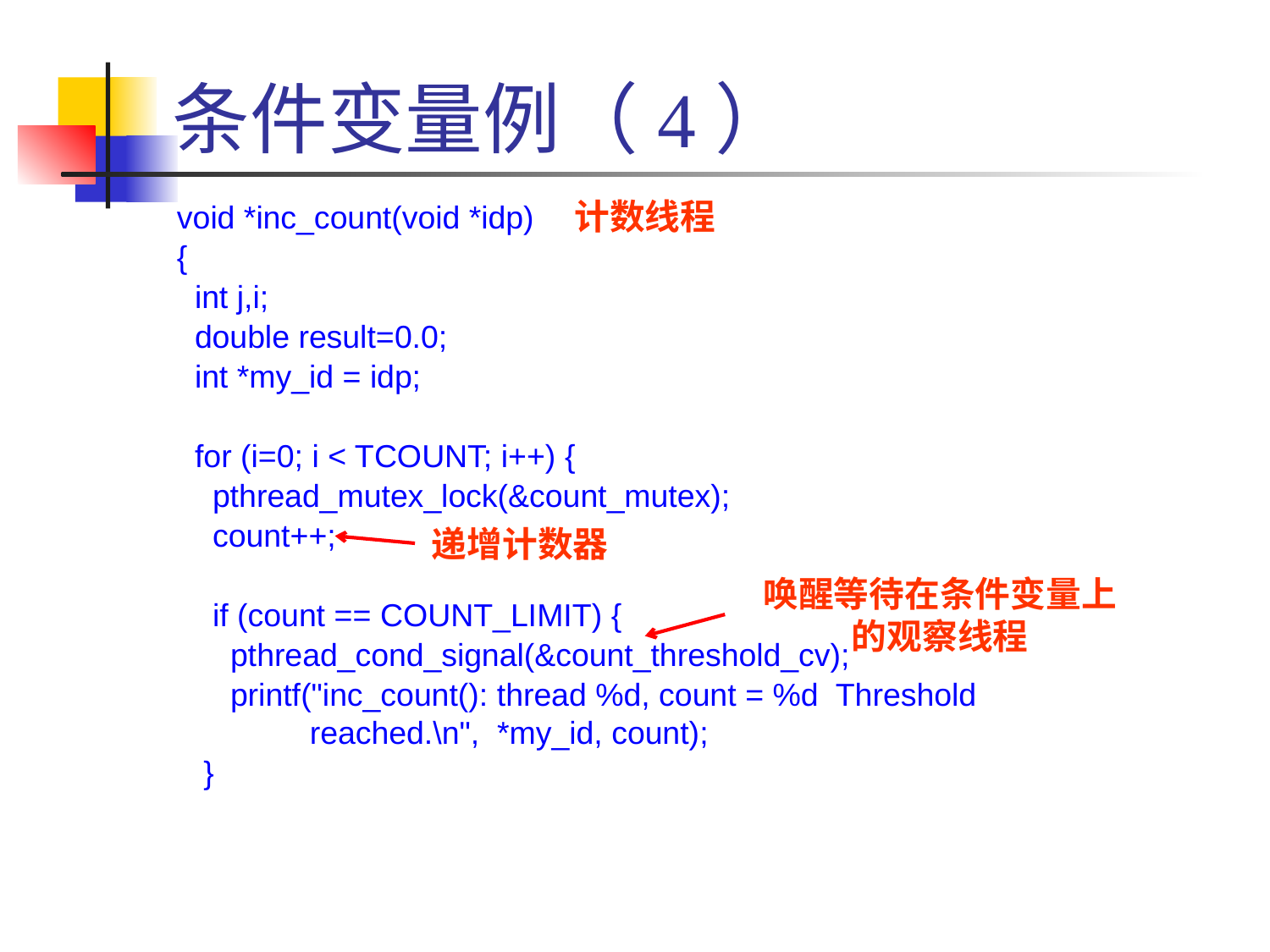

# 条件变量例（4）
计数线程
void *inc_count(void *idp)
{
  int j,i;
  double result=0.0;
  int *my_id = idp;

  for (i=0; i < TCOUNT; i++) {
    pthread_mutex_lock(&count_mutex);
    count++;

    if (count == COUNT_LIMIT) {
      pthread_cond_signal(&count_threshold_cv);
      printf("inc_count(): thread %d, count = %d  Threshold
               reached.\n",  *my_id, count);
   }
递增计数器
唤醒等待在条件变量上
的观察线程